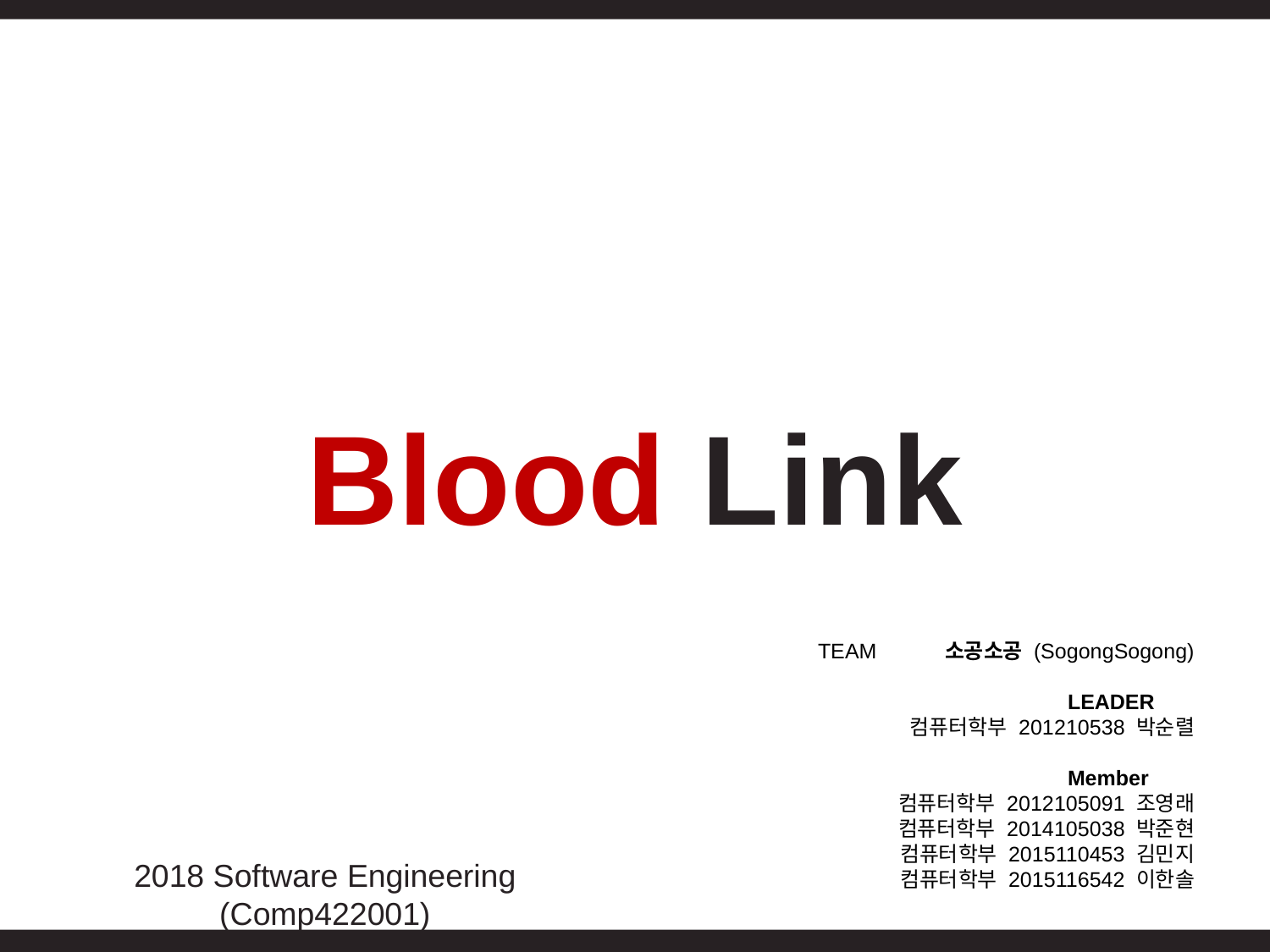

Blood Link
TEAM	소공소공 (SogongSogong)

LEADER
컴퓨터학부 201210538 박순렬

Member
컴퓨터학부 2012105091 조영래
컴퓨터학부 2014105038 박준현
컴퓨터학부 2015110453 김민지
컴퓨터학부 2015116542 이한솔
2018 Software Engineering (Comp422001)